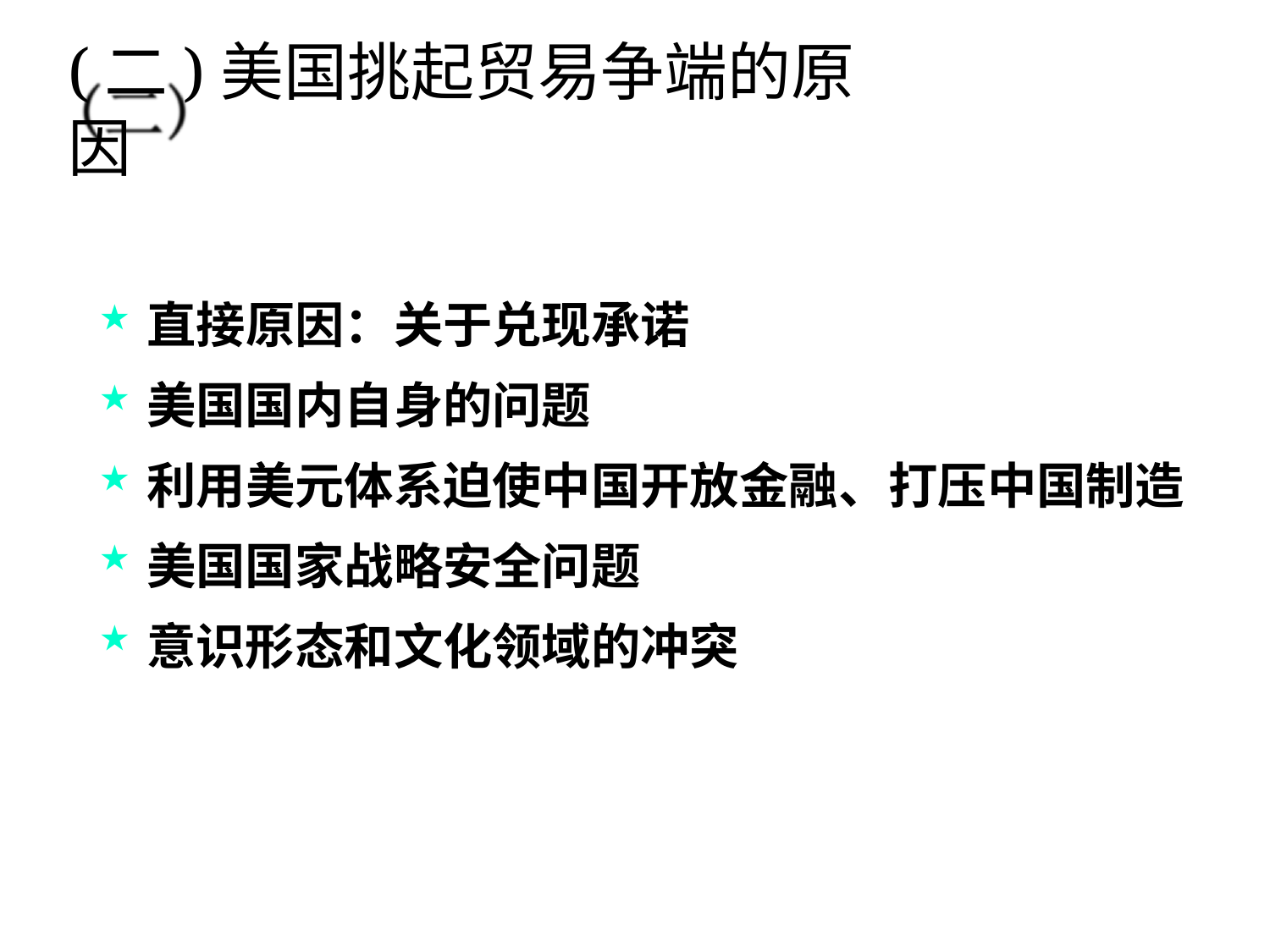

# (二)美国挑起贸易争端的原因
直接原因：关于兑现承诺
美国国内自身的问题
利用美元体系迫使中国开放金融、打压中国制造
美国国家战略安全问题
意识形态和文化领域的冲突